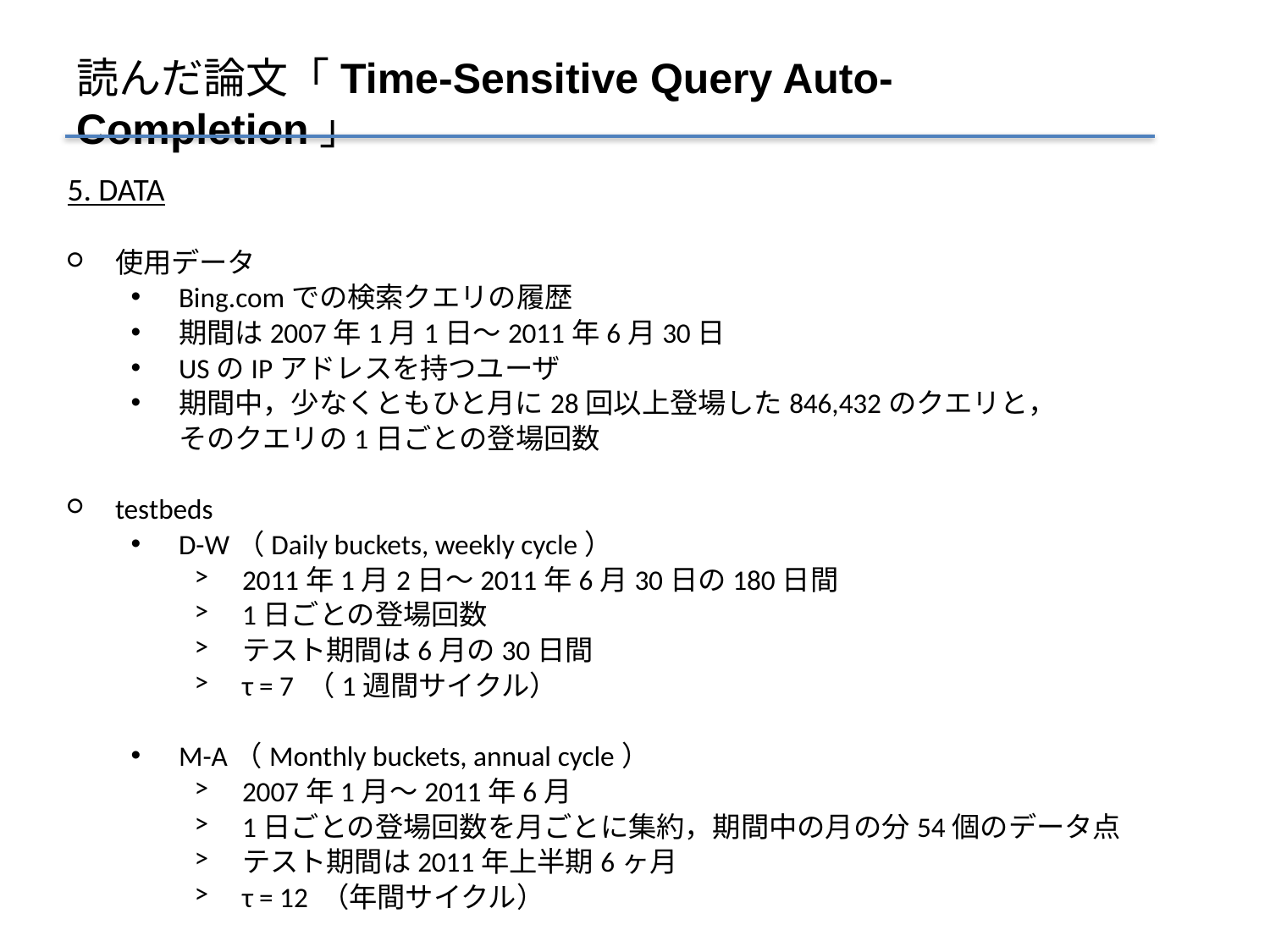

# 読んだ論文「Time-Sensitive Query Auto-Completion」
5. DATA

使用データ
Bing.comでの検索クエリの履歴
期間は2007年1月1日～2011年6月30日
USのIPアドレスを持つユーザ
期間中，少なくともひと月に28回以上登場した846,432のクエリと，
	そのクエリの1日ごとの登場回数

testbeds
D-W（Daily buckets, weekly cycle）
2011年1月2日～2011年6月30日の180日間
1日ごとの登場回数
テスト期間は6月の30日間
τ = 7 （1週間サイクル）

M-A（Monthly buckets, annual cycle）
2007年1月～2011年6月
1日ごとの登場回数を月ごとに集約，期間中の月の分54個のデータ点
テスト期間は2011年上半期6ヶ月
τ = 12 （年間サイクル）